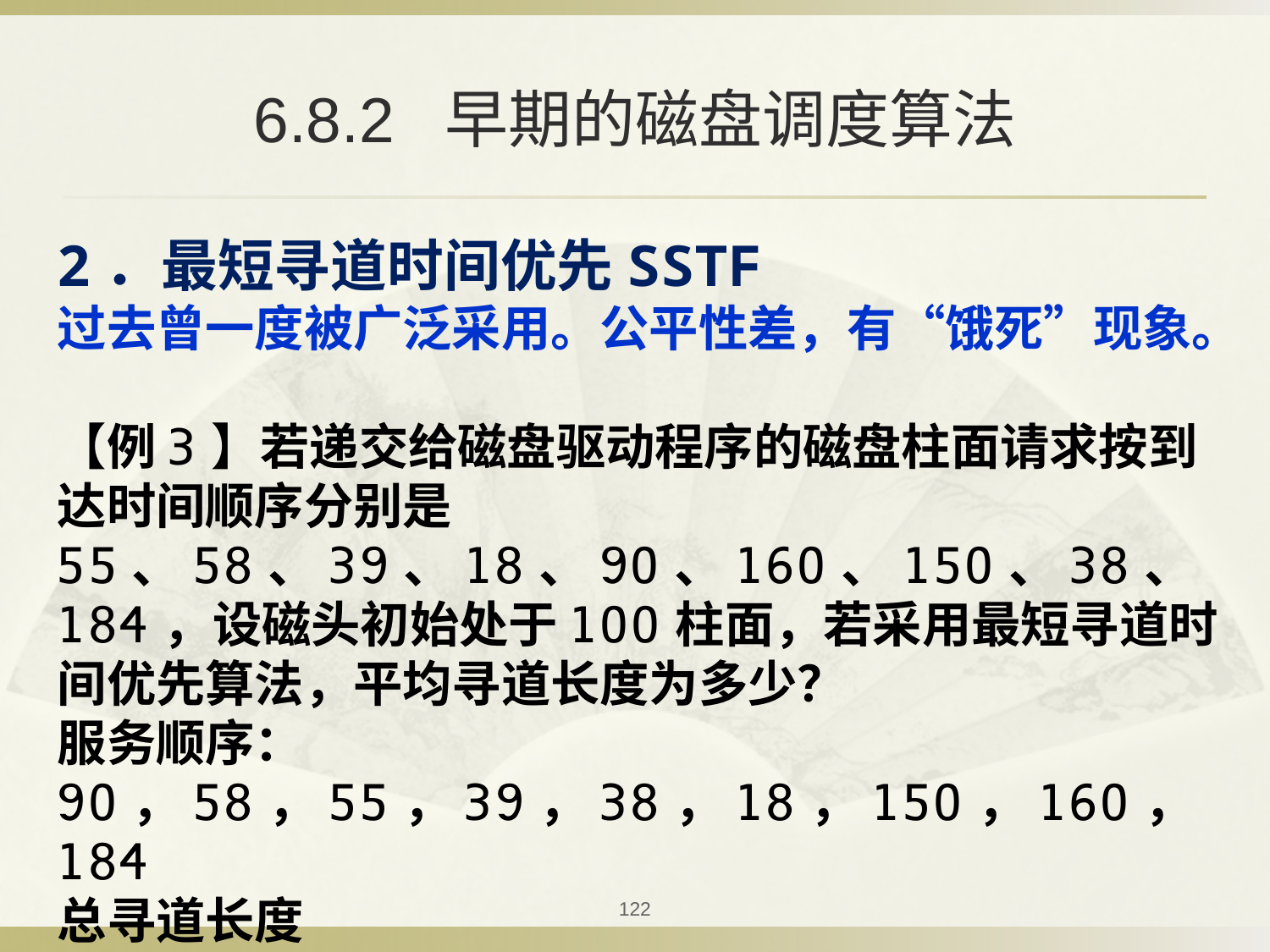

# 6.8.2  早期的磁盘调度算法
2．最短寻道时间优先SSTF
过去曾一度被广泛采用。公平性差，有“饿死”现象。
【例3】若递交给磁盘驱动程序的磁盘柱面请求按到达时间顺序分别是55、58、39、18、90、160、150、38、184，设磁头初始处于100柱面，若采用最短寻道时间优先算法，平均寻道长度为多少？
服务顺序：90，58，55，39，38，18，150，160，184
总寻道长度=10+32+3+16+1+20+132+10+24=248
平均寻道长度=248/9=27.56
122